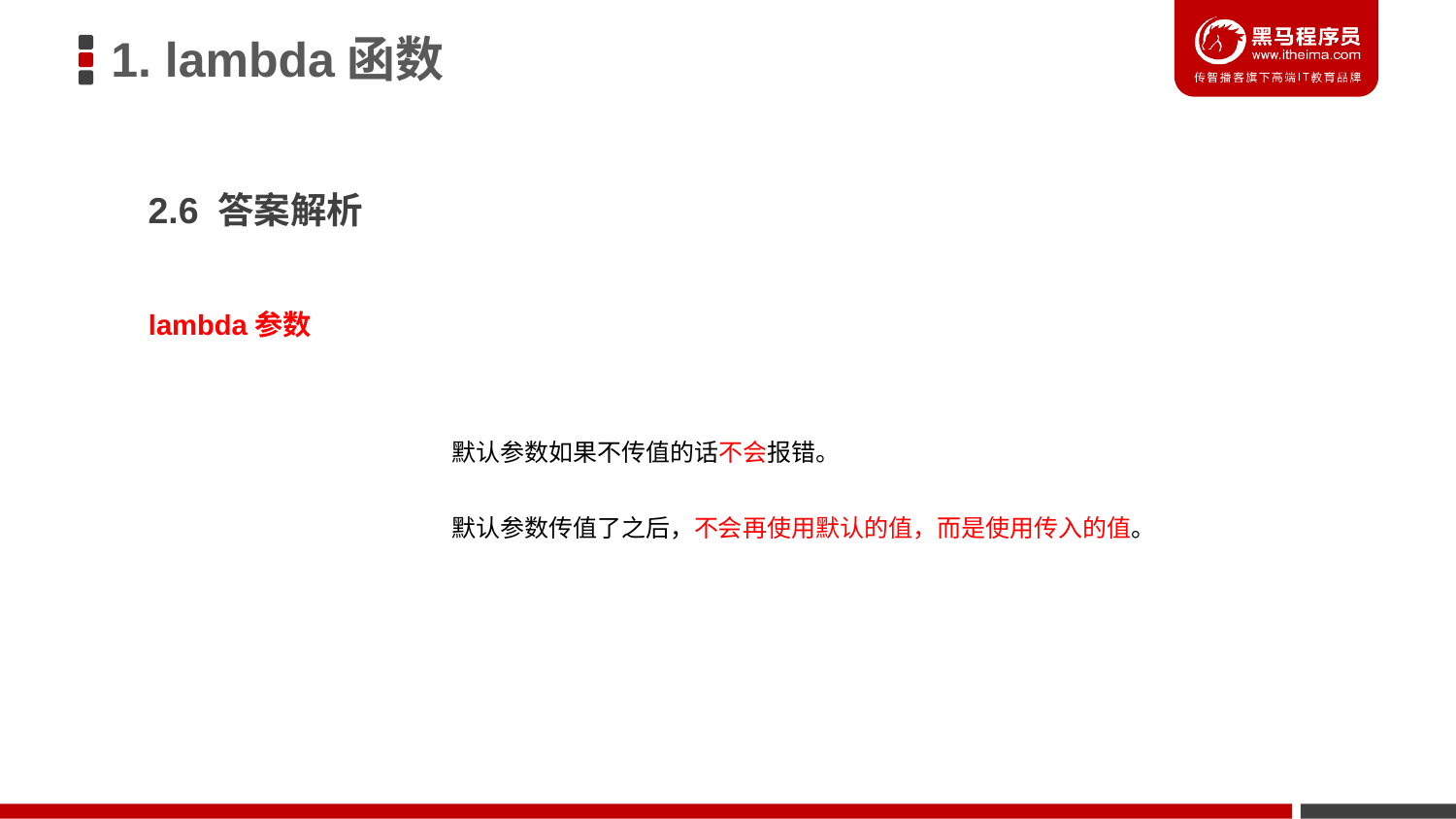

1. lambda函数
2.6 答案解析
lambda参数
	默认参数如果不传值的话不会报错。

	默认参数传值了之后，不会再使用默认的值，而是使用传入的值。